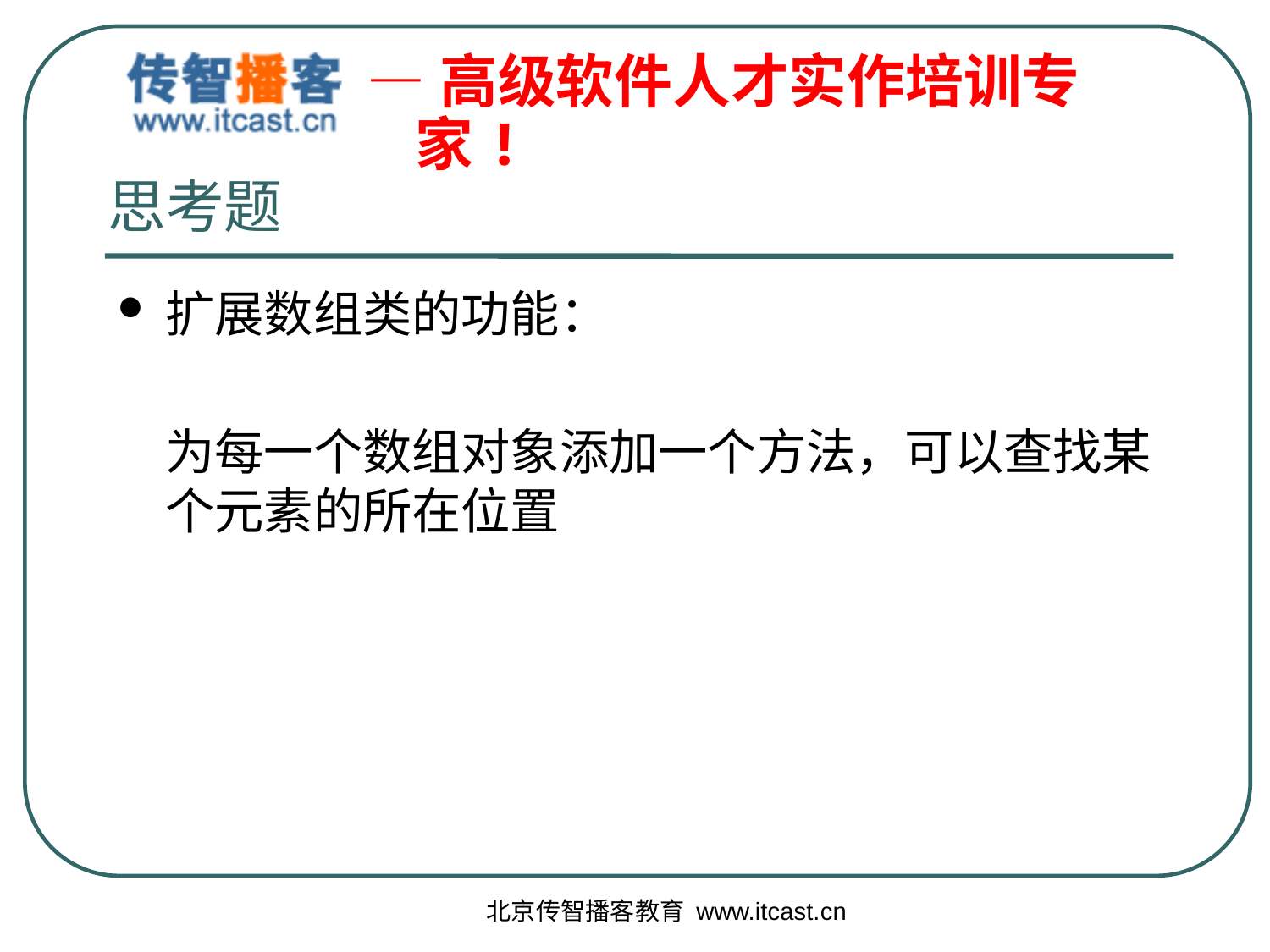

# 思考题
扩展数组类的功能：

	为每一个数组对象添加一个方法，可以查找某个元素的所在位置
北京传智播客教育 www.itcast.cn